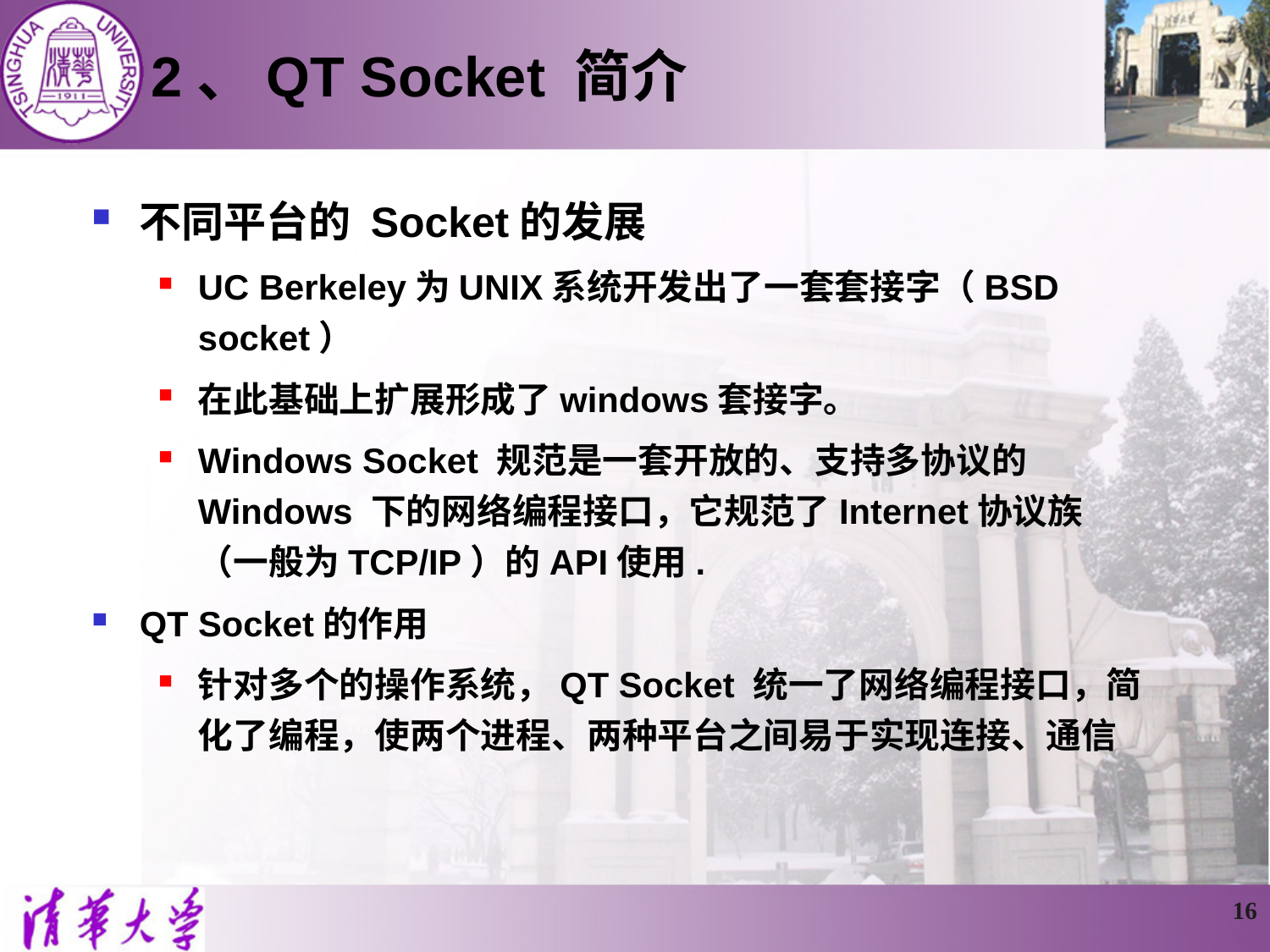

2、QT Socket 简介
不同平台的 Socket的发展
UC Berkeley为UNIX系统开发出了一套套接字（BSD socket）
在此基础上扩展形成了windows套接字。
Windows Socket 规范是一套开放的、支持多协议的Windows 下的网络编程接口，它规范了Internet协议族（一般为TCP/IP）的API使用.
QT Socket的作用
针对多个的操作系统，QT Socket 统一了网络编程接口，简化了编程，使两个进程、两种平台之间易于实现连接、通信
16